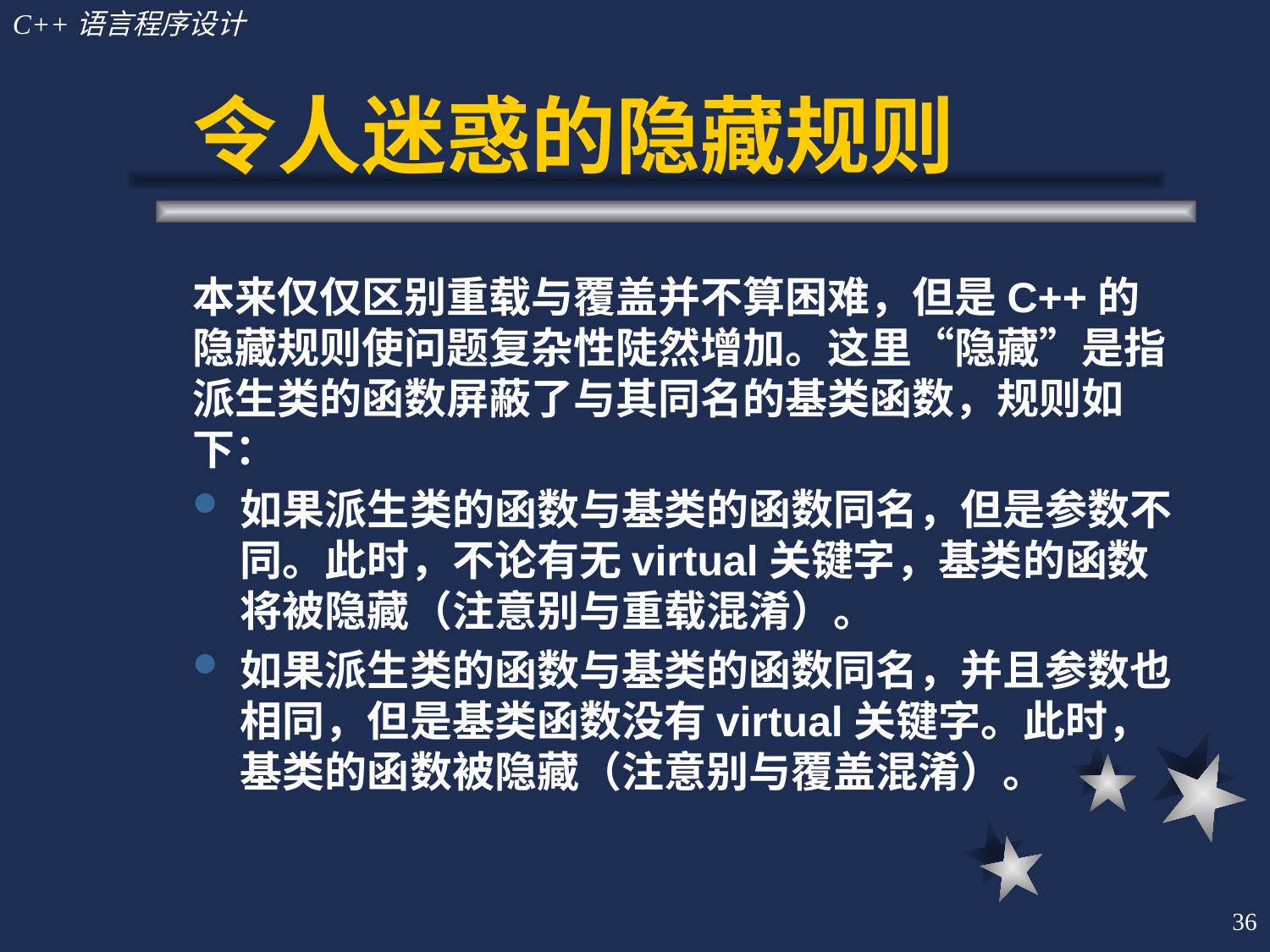

# 令人迷惑的隐藏规则
本来仅仅区别重载与覆盖并不算困难，但是C++的隐藏规则使问题复杂性陡然增加。这里“隐藏”是指派生类的函数屏蔽了与其同名的基类函数，规则如下：
如果派生类的函数与基类的函数同名，但是参数不同。此时，不论有无virtual关键字，基类的函数将被隐藏（注意别与重载混淆）。
如果派生类的函数与基类的函数同名，并且参数也相同，但是基类函数没有virtual关键字。此时，基类的函数被隐藏（注意别与覆盖混淆）。
36